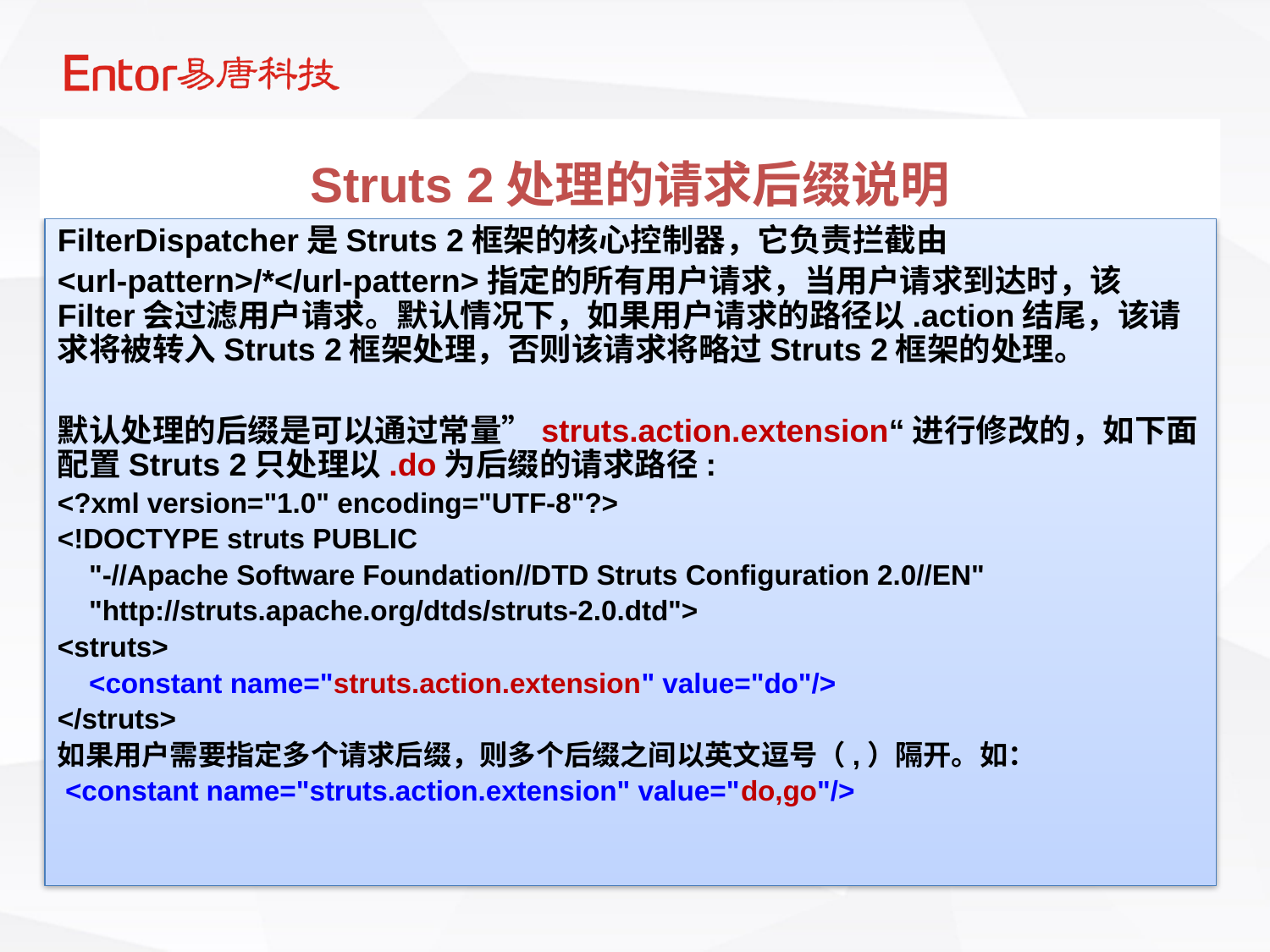

Struts 2处理的请求后缀说明
FilterDispatcher是Struts 2框架的核心控制器，它负责拦截由
<url-pattern>/*</url-pattern>指定的所有用户请求，当用户请求到达时，该Filter会过滤用户请求。默认情况下，如果用户请求的路径以.action结尾，该请求将被转入Struts 2框架处理，否则该请求将略过Struts 2框架的处理。

默认处理的后缀是可以通过常量”struts.action.extension“进行修改的，如下面配置Struts 2只处理以.do为后缀的请求路径:
<?xml version="1.0" encoding="UTF-8"?>
<!DOCTYPE struts PUBLIC
    "-//Apache Software Foundation//DTD Struts Configuration 2.0//EN"
    "http://struts.apache.org/dtds/struts-2.0.dtd">
<struts>
    <constant name="struts.action.extension" value="do"/>
</struts>
如果用户需要指定多个请求后缀，则多个后缀之间以英文逗号（,）隔开。如：
 <constant name="struts.action.extension" value="do,go"/>